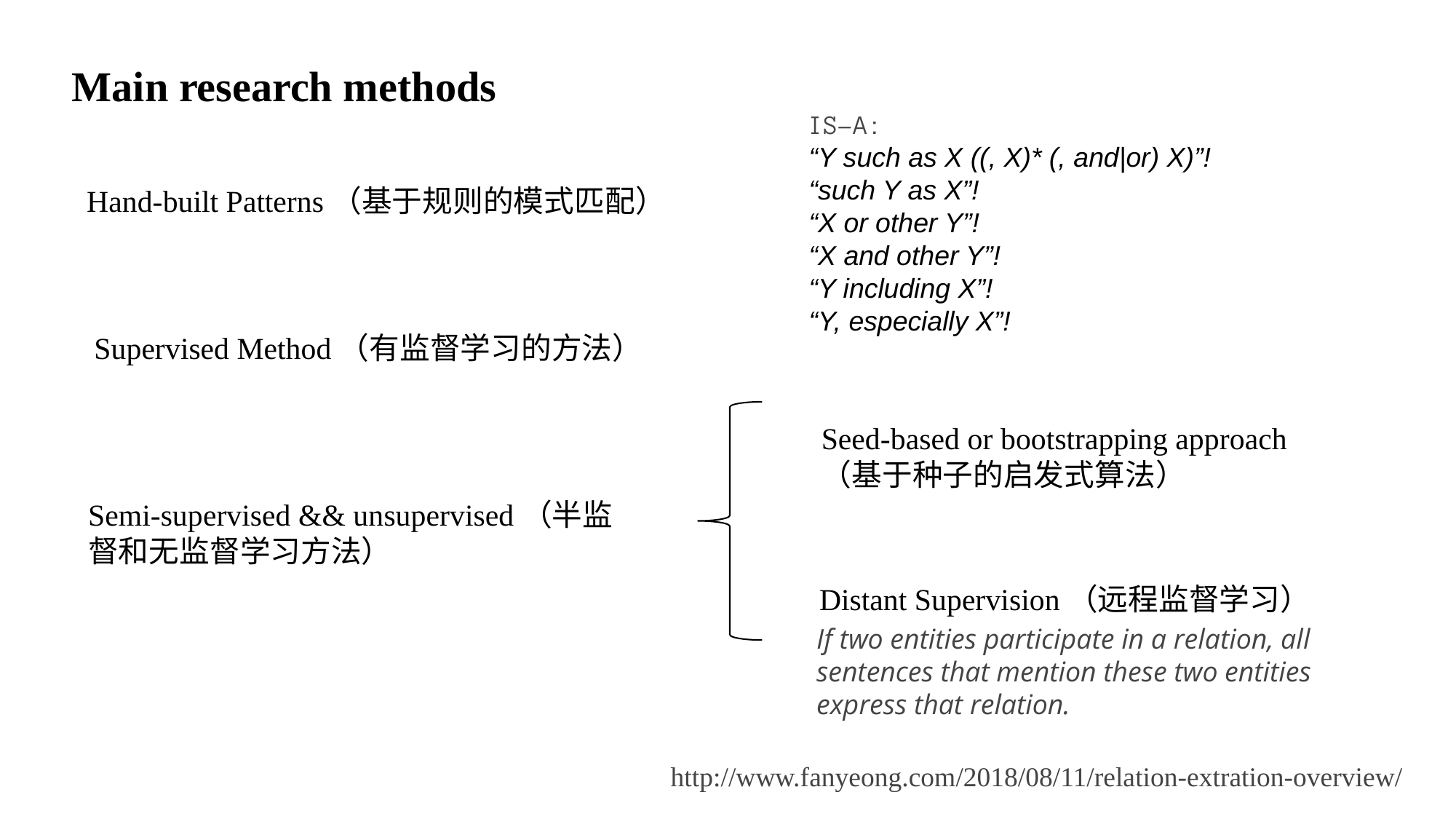

Main research methods
IS-A:
“Y such as X ((, X)* (, and|or) X)”!
“such Y as X”!
“X or other Y”!
“X and other Y”!
“Y including X”!
“Y, especially X”!
Hand-built Patterns（基于规则的模式匹配）
Supervised Method（有监督学习的方法）

Seed-­based or bootstrapping approach（基于种子的启发式算法）
Semi-supervised && unsupervised（半监督和无监督学习方法）
Distant Supervision（远程监督学习）
If two entities participate in a relation, all sentences that mention these two entities express that relation.
http://www.fanyeong.com/2018/08/11/relation-extration-overview/